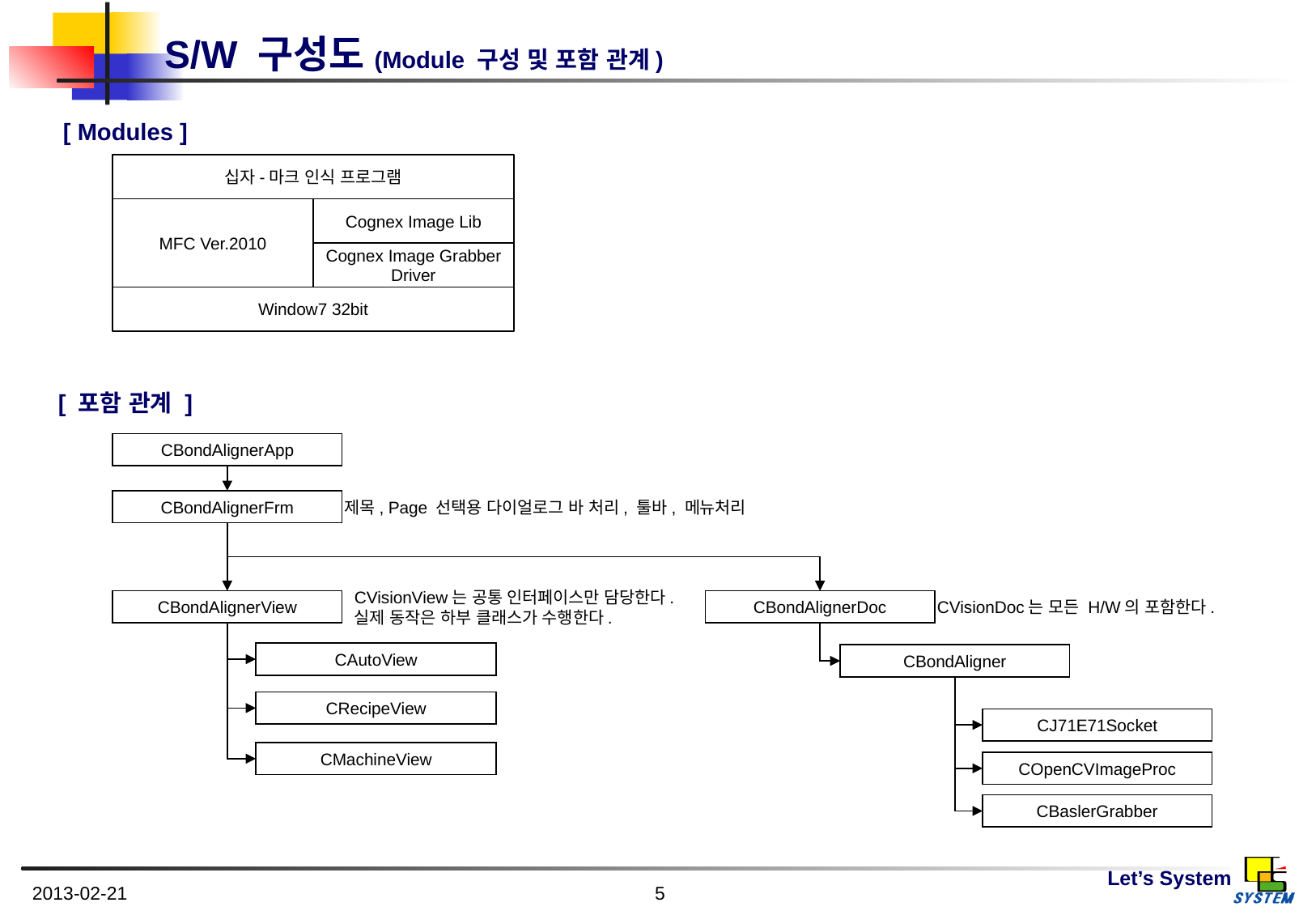

# S/W 구성도(Module 구성 및 포함 관계)
[ Modules ]
십자-마크 인식 프로그램
MFC Ver.2010
Cognex Image Lib
Cognex Image Grabber Driver
Window7 32bit
[ 포함 관계 ]
CBondAlignerApp
CBondAlignerFrm
제목, Page 선택용 다이얼로그 바 처리, 툴바, 메뉴처리
CVisionView는 공통 인터페이스만 담당한다.
실제 동작은 하부 클래스가 수행한다.
CBondAlignerView
CBondAlignerDoc
CVisionDoc는 모든 H/W의 포함한다.
CAutoView
CBondAligner
CRecipeView
CJ71E71Socket
CMachineView
COpenCVImageProc
CBaslerGrabber
2013-02-21
5